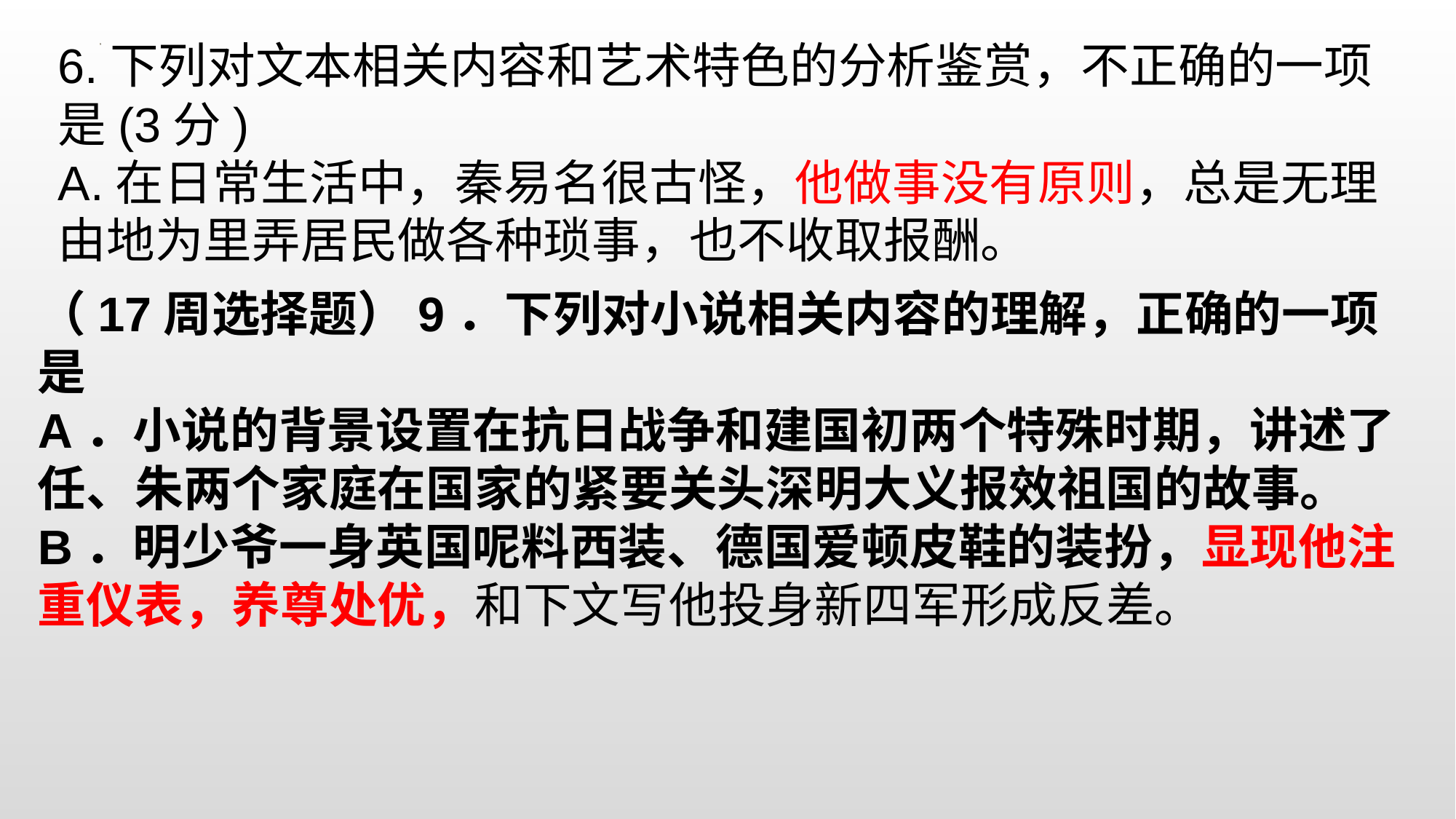

6.下列对文本相关内容和艺术特色的分析鉴赏，不正确的一项是(3分)A.在日常生活中，秦易名很古怪，他做事没有原则，总是无理由地为里弄居民做各种琐事，也不收取报酬。
（17周选择题）9．下列对小说相关内容的理解，正确的一项是A．小说的背景设置在抗日战争和建国初两个特殊时期，讲述了任、朱两个家庭在国家的紧要关头深明大义报效祖国的故事。B．明少爷一身英国呢料西装、德国爱顿皮鞋的装扮，显现他注重仪表，养尊处优，和下文写他投身新四军形成反差。